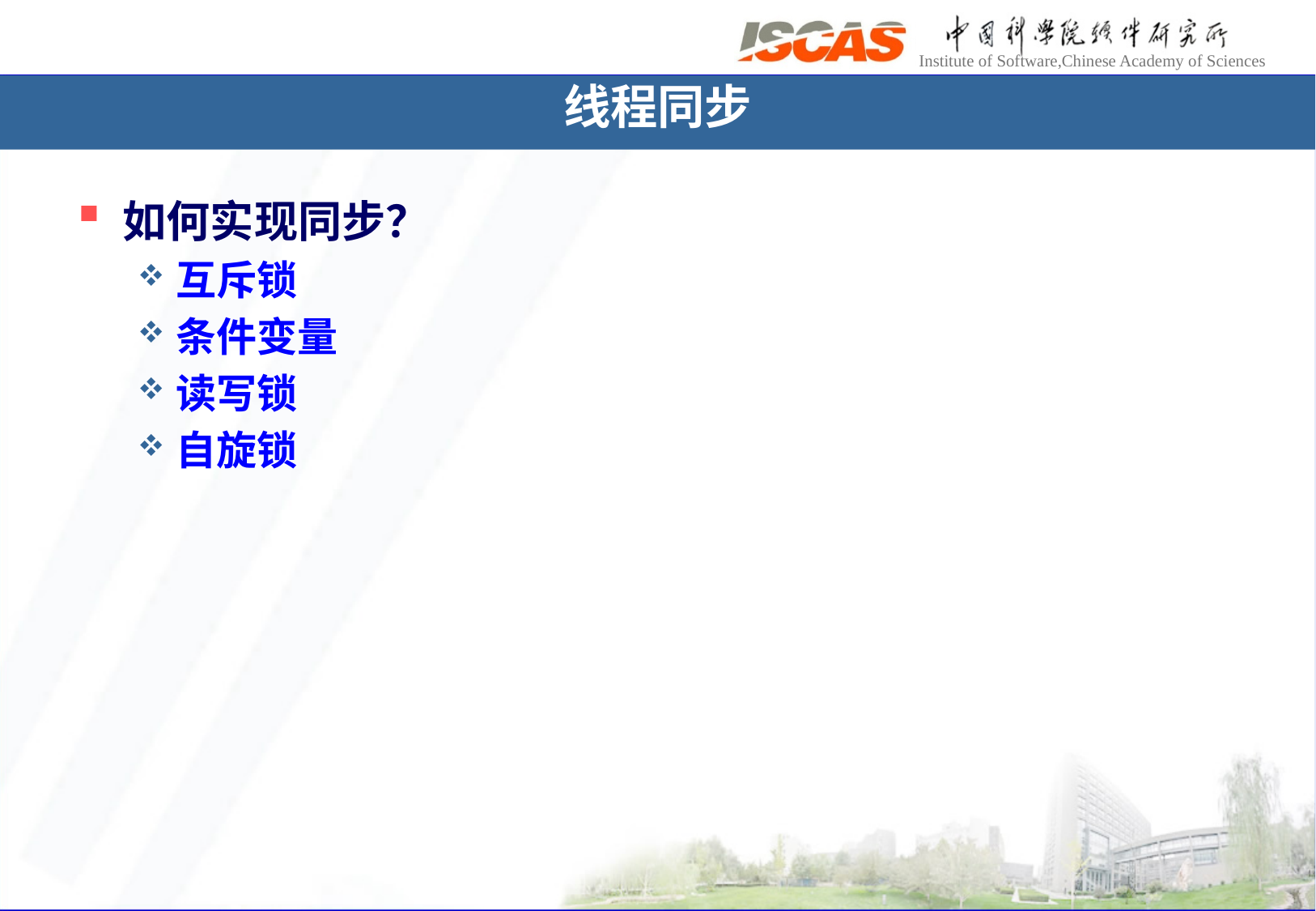

# 线程同步
如何实现同步？
互斥锁
条件变量
读写锁
自旋锁